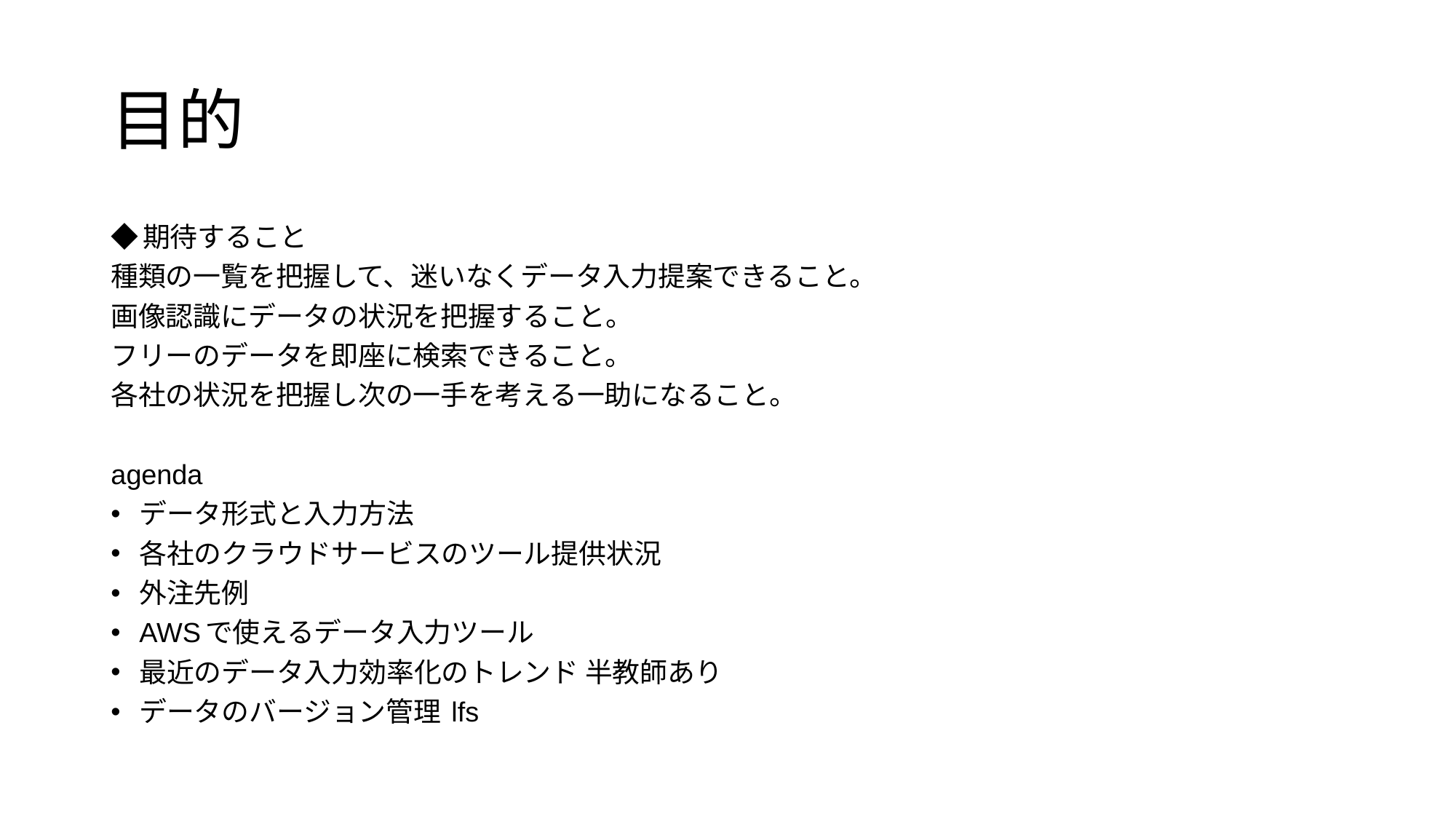

# 目的
◆期待すること
種類の一覧を把握して、迷いなくデータ入力提案できること。
画像認識にデータの状況を把握すること。
フリーのデータを即座に検索できること。
各社の状況を把握し次の一手を考える一助になること。

agenda
データ形式と入力方法
各社のクラウドサービスのツール提供状況
外注先例
AWSで使えるデータ入力ツール
最近のデータ入力効率化のトレンド 半教師あり
データのバージョン管理 lfs